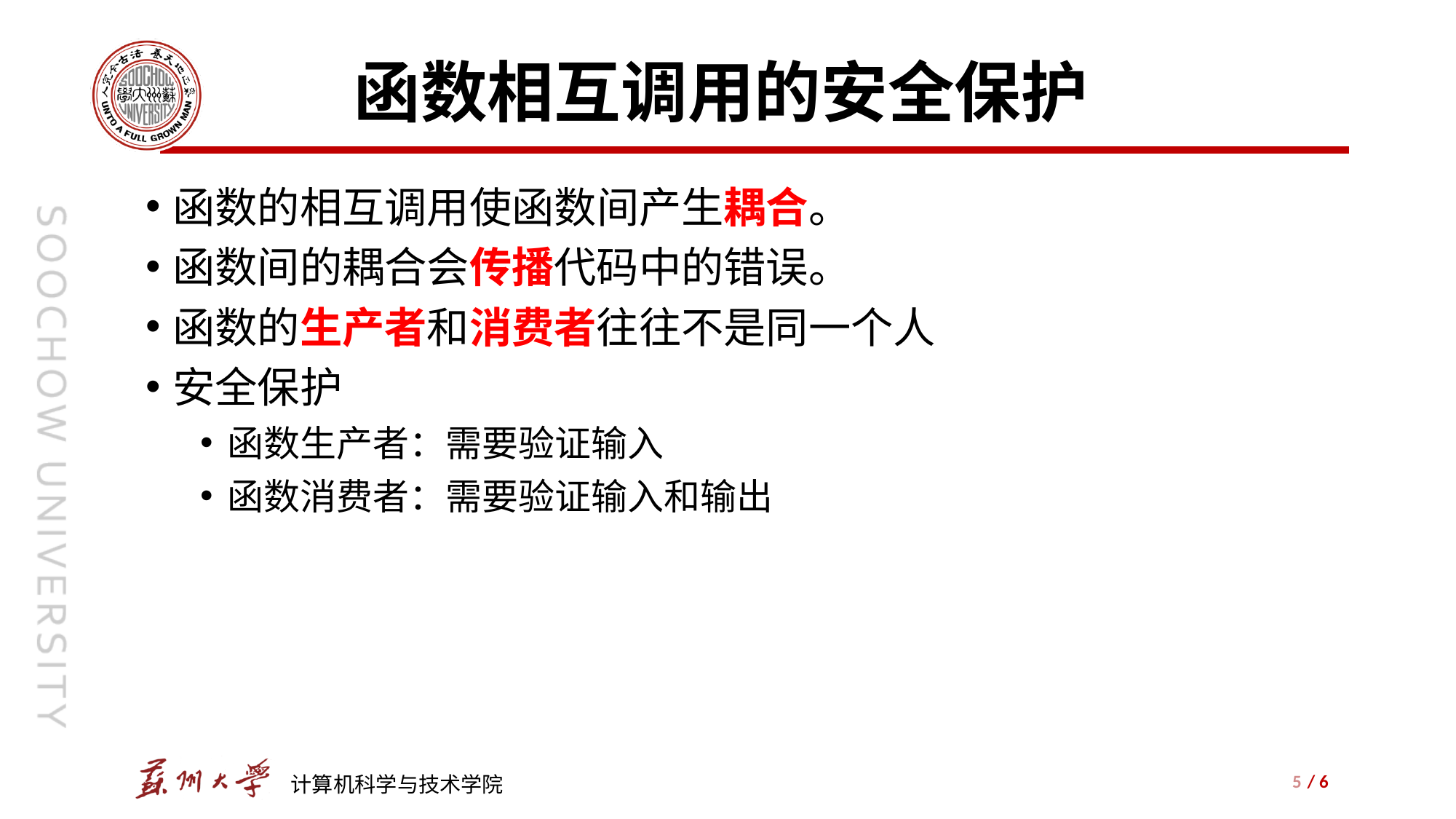

# 函数相互调用的安全保护
函数的相互调用使函数间产生耦合。
函数间的耦合会传播代码中的错误。
函数的生产者和消费者往往不是同一个人
安全保护
函数生产者：需要验证输入
函数消费者：需要验证输入和输出
5